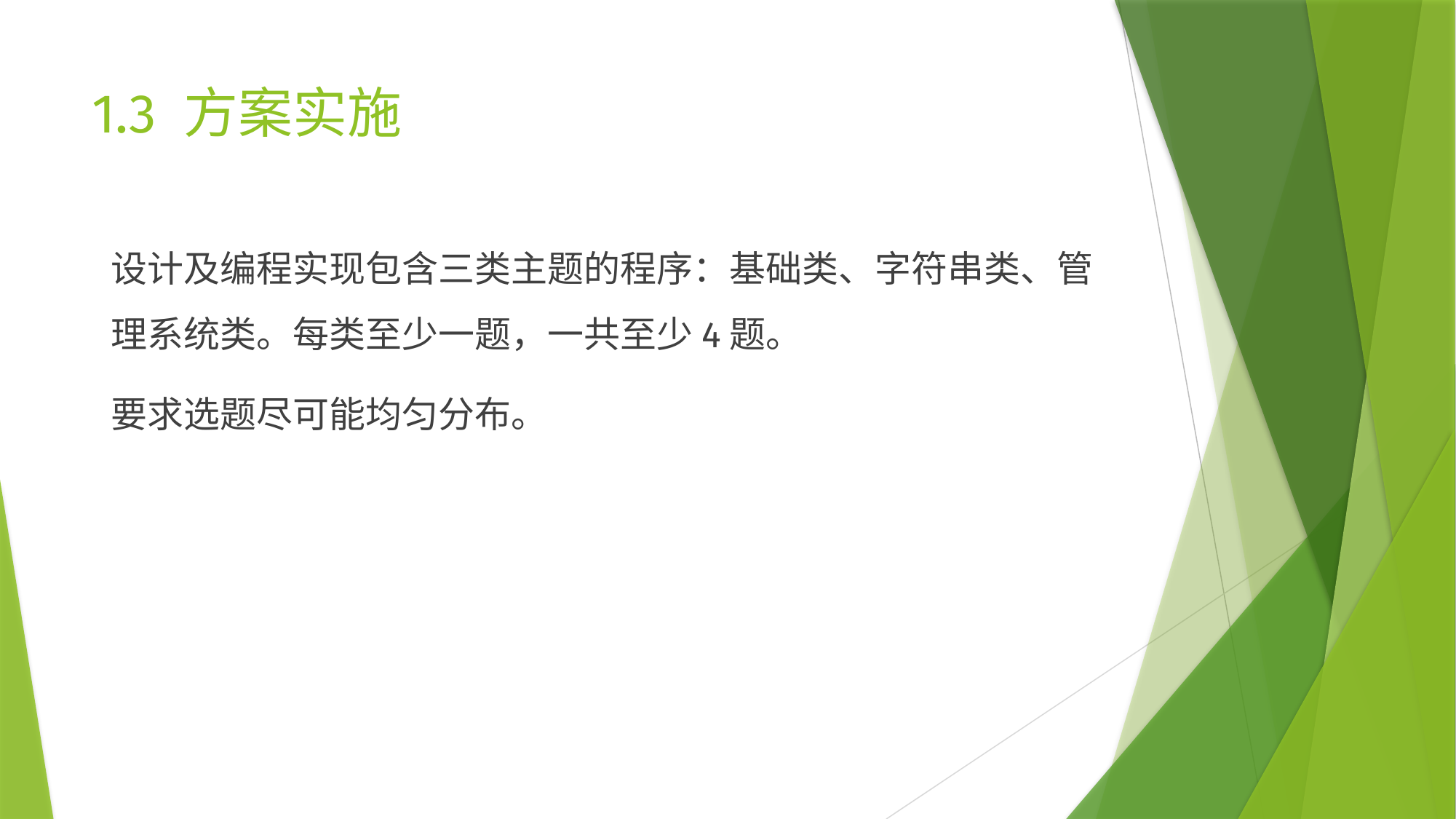

# 1.3 方案实施
设计及编程实现包含三类主题的程序：基础类、字符串类、管理系统类。每类至少一题，一共至少4题。
要求选题尽可能均匀分布。